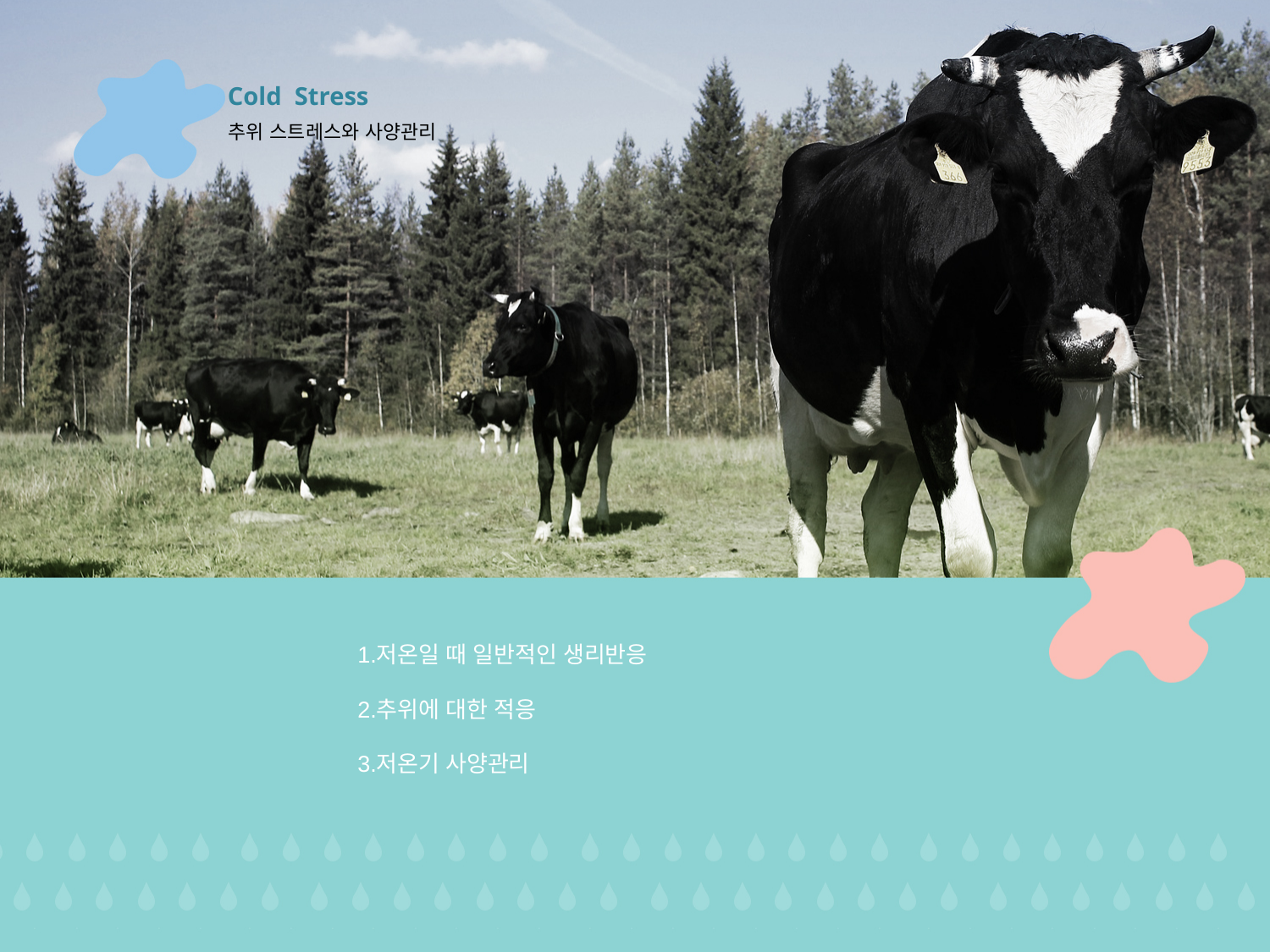

Cold  Stress
추위 스트레스와 사양관리
저온일 때 일반적인 생리반응
추위에 대한 적응
저온기 사양관리